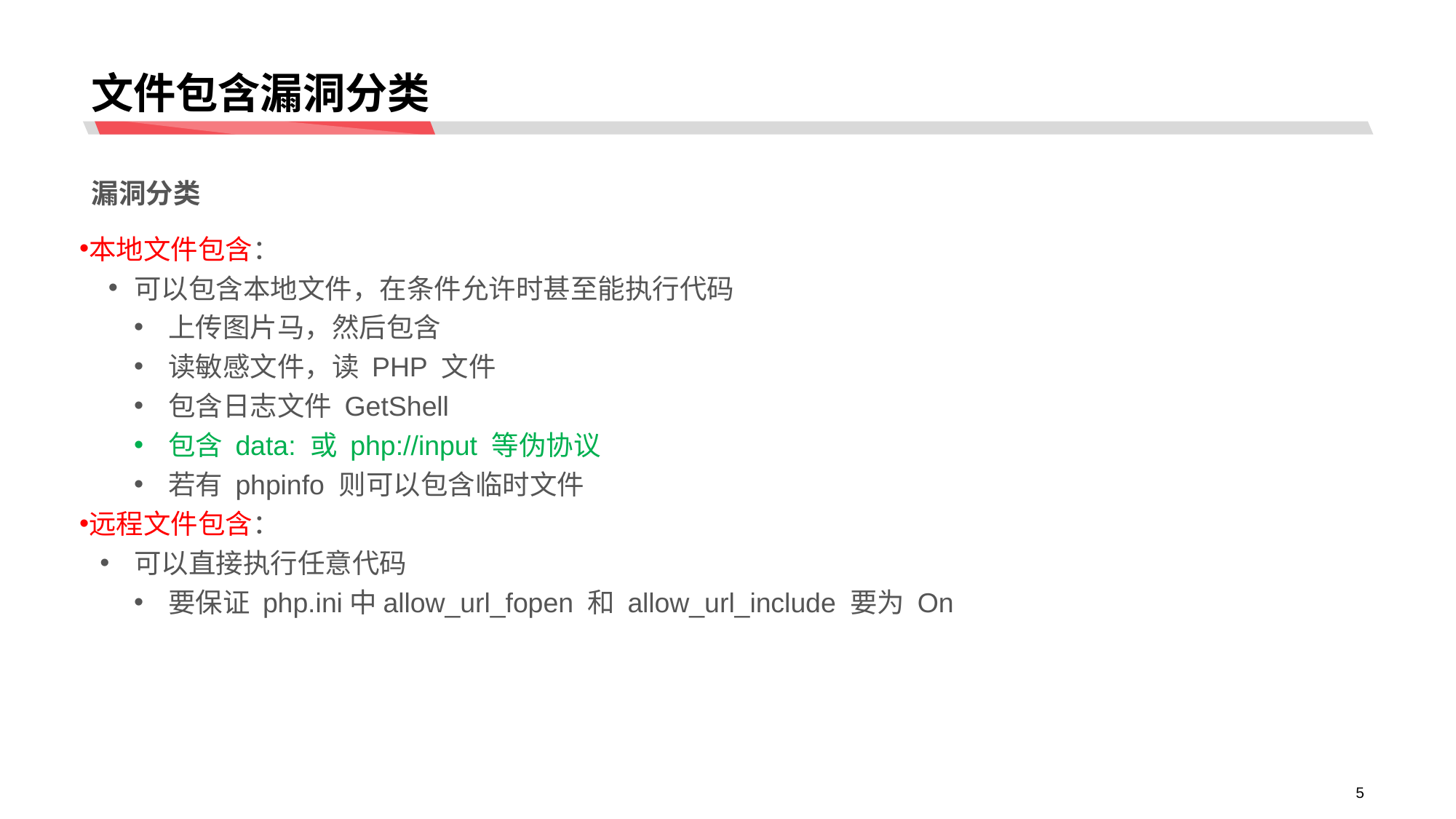

# 文件包含漏洞分类
漏洞分类
本地文件包含：
可以包含本地文件，在条件允许时甚至能执行代码
上传图片马，然后包含
读敏感文件，读 PHP 文件
包含日志文件 GetShell
包含 data: 或 php://input 等伪协议
若有 phpinfo 则可以包含临时文件
远程文件包含：
可以直接执行任意代码
要保证 php.ini中allow_url_fopen 和 allow_url_include 要为 On
5